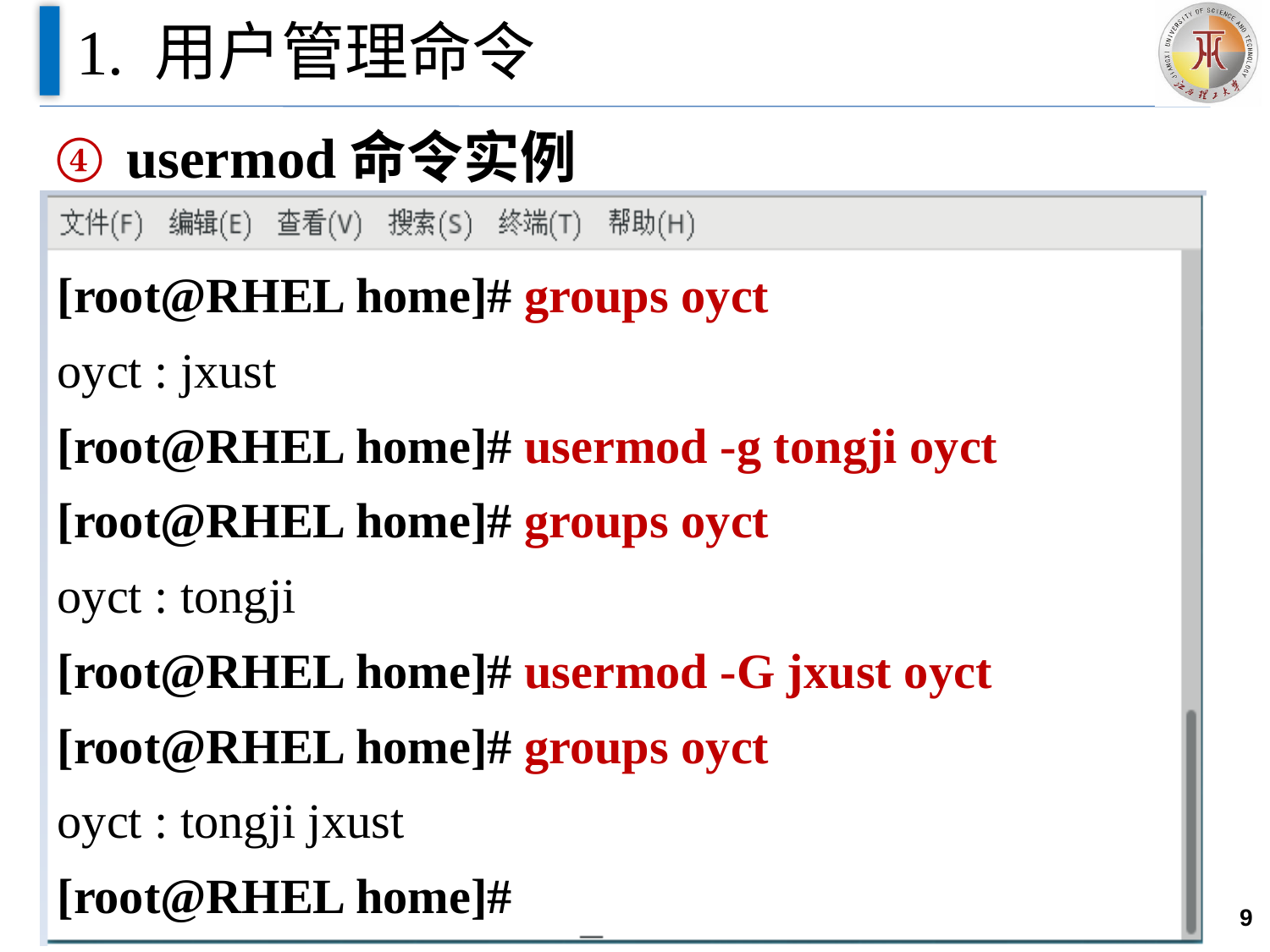

# 1. 用户管理命令
usermod命令实例
[root@RHEL home]# groups oyct
oyct : jxust
[root@RHEL home]# usermod -g tongji oyct
[root@RHEL home]# groups oyct
oyct : tongji
[root@RHEL home]# usermod -G jxust oyct
[root@RHEL home]# groups oyct
oyct : tongji jxust
[root@RHEL home]#
9